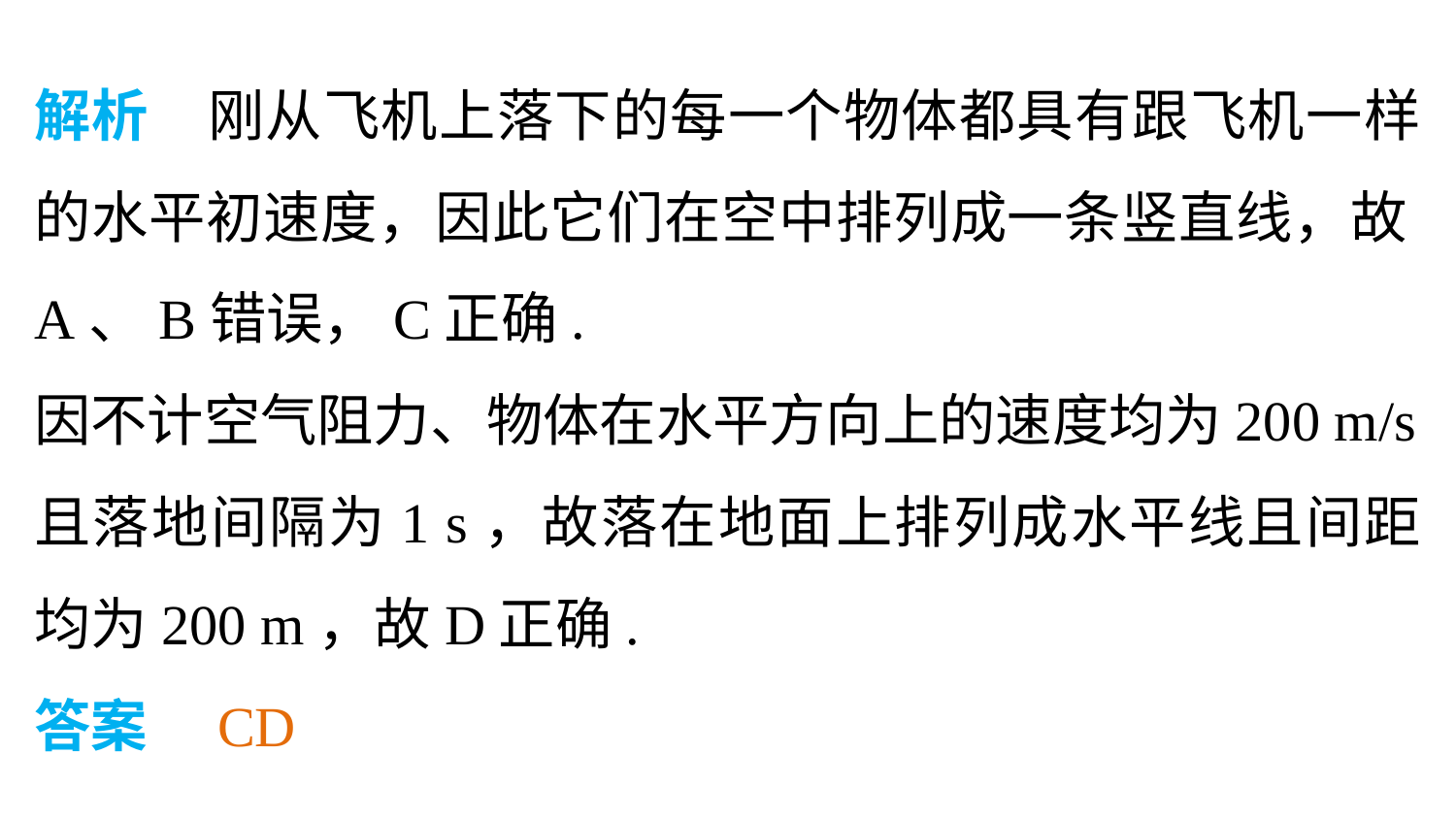

解析　刚从飞机上落下的每一个物体都具有跟飞机一样的水平初速度，因此它们在空中排列成一条竖直线，故A、B错误，C正确.
因不计空气阻力、物体在水平方向上的速度均为200 m/s且落地间隔为1 s，故落在地面上排列成水平线且间距均为200 m，故D正确.
答案　CD